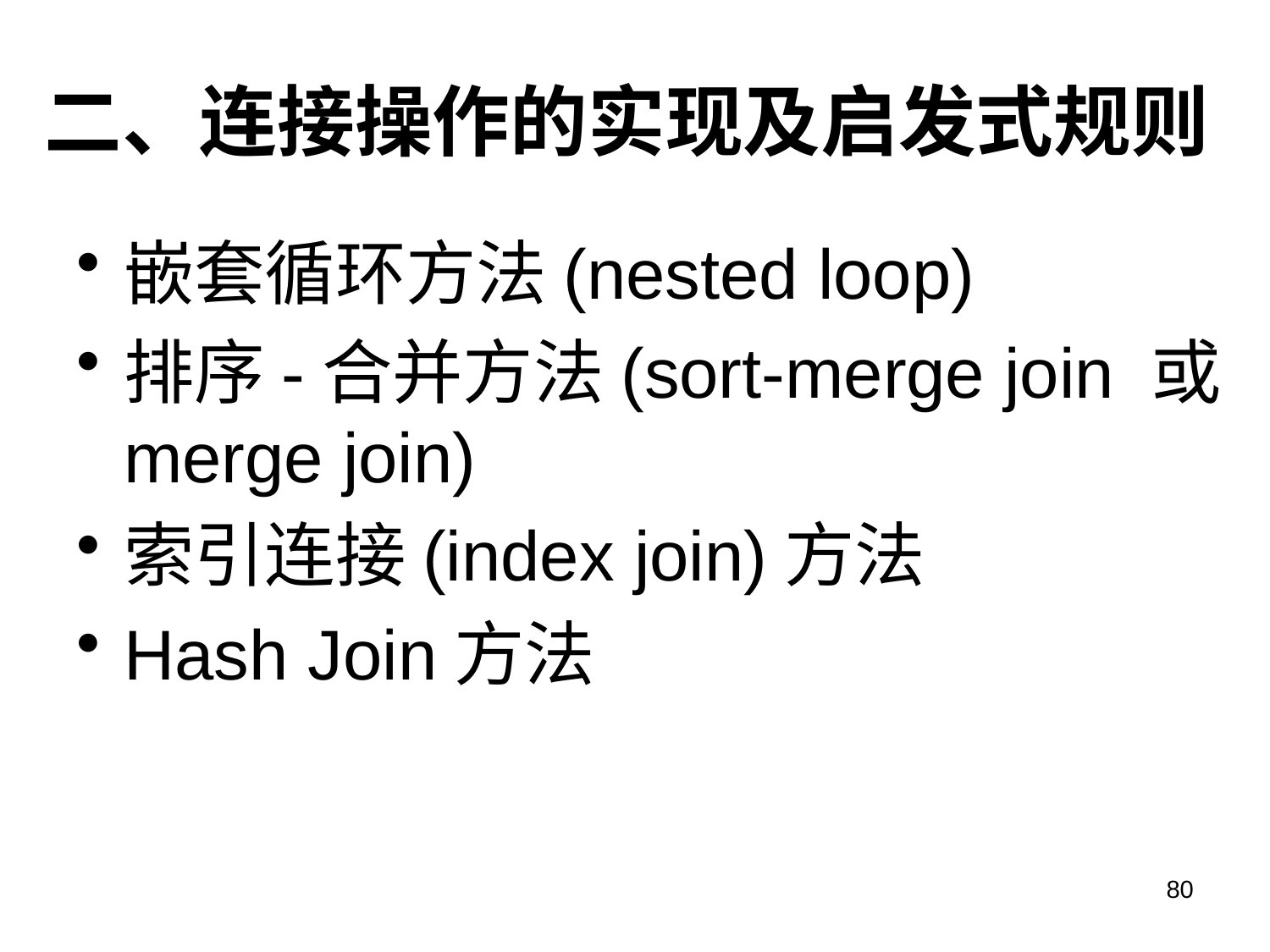

# 二、连接操作的实现及启发式规则
嵌套循环方法(nested loop)
排序-合并方法(sort-merge join 或merge join)
索引连接(index join)方法
Hash Join方法

80